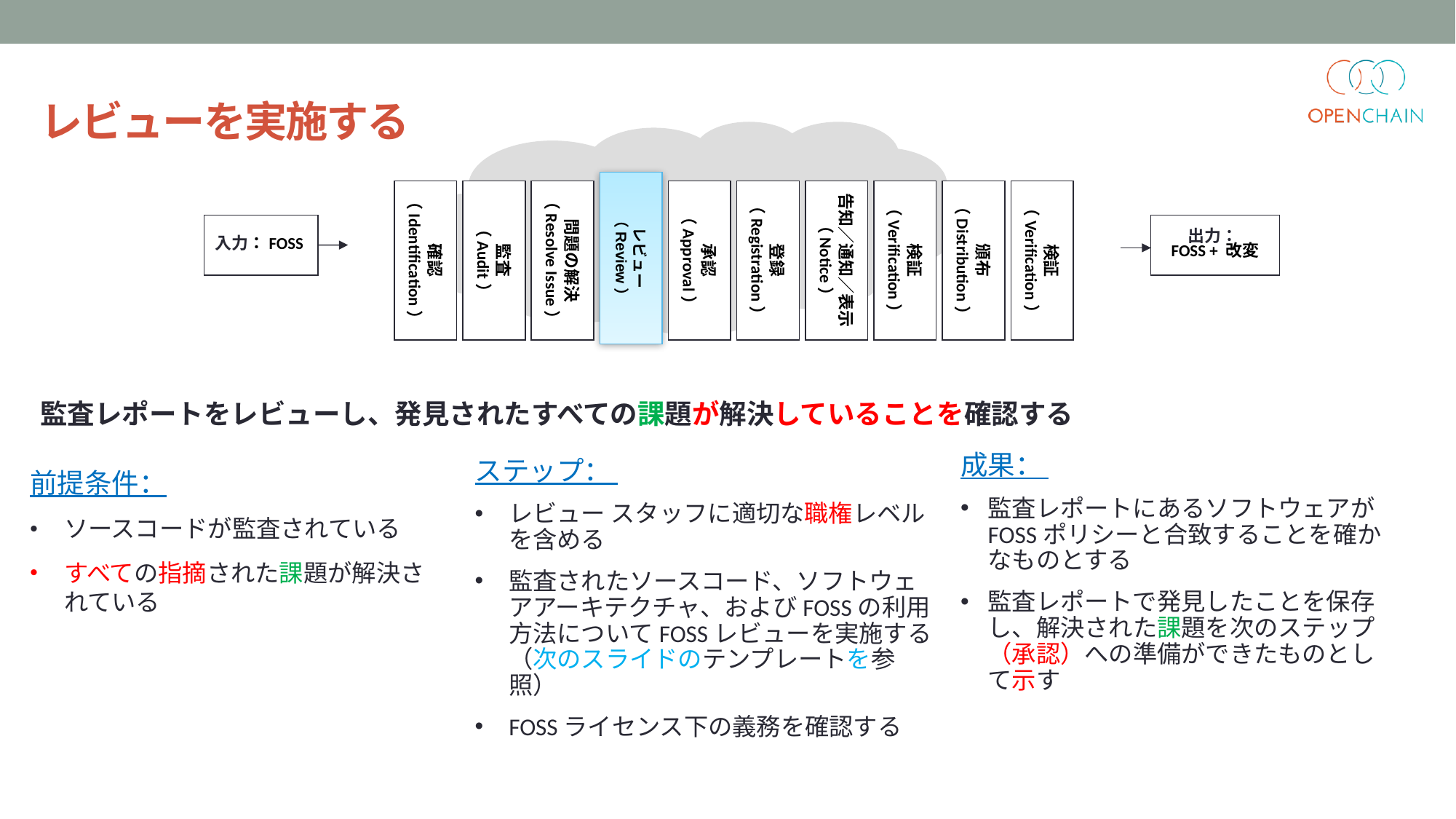

レビューを実施する

レビュー
（Review）
出力：
FOSS + 改変
確認
（Identification）
監査
（Audit）
問題の解決
（Resolve Issue）
承認
（Approval）
登録
（Registration）
告知／通知／表示（Notice）
検証
（Verification）
頒布
（Distribution）
検証
（Verification）
入力：FOSS
監査レポートをレビューし、発見されたすべての課題が解決していることを確認する
前提条件：
ソースコードが監査されている
すべての指摘された課題が解決されている

成果：
監査レポートにあるソフトウェアがFOSSポリシーと合致することを確かなものとする
監査レポートで発見したことを保存し、解決された課題を次のステップ（承認）への準備ができたものとして示す

ステップ：
レビュー スタッフに適切な職権レベルを含める
監査されたソースコード、ソフトウェアアーキテクチャ、およびFOSSの利用方法についてFOSSレビューを実施する （次のスライドのテンプレートを参照）
FOSSライセンス下の義務を確認する